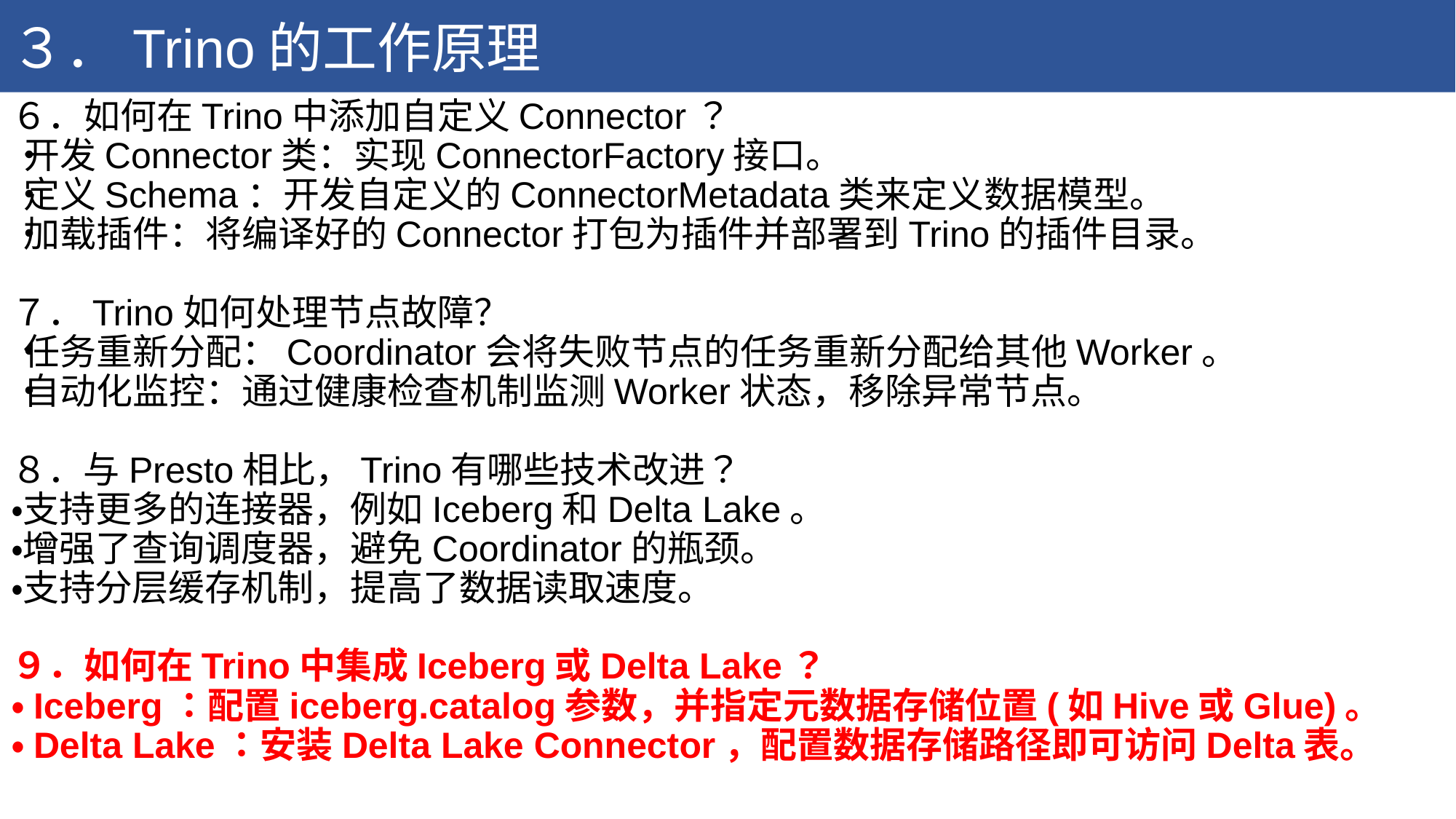

３．Trino的工作原理
# ６．如何在Trino中添加自定义Connector？ ・开发Connector类：实现ConnectorFactory接口。 ・定义Schema：开发自定义的ConnectorMetadata类来定义数据模型。 ・加载插件：将编译好的Connector打包为插件并部署到Trino的插件目录。 ７．Trino如何处理节点故障？ ・任务重新分配：Coordinator会将失败节点的任务重新分配给其他Worker。 ・自动化监控：通过健康检查机制监测Worker状态，移除异常节点。 ８．与Presto相比，Trino有哪些技术改进？ ・支持更多的连接器，例如Iceberg和Delta Lake。 ・增强了查询调度器，避免Coordinator的瓶颈。 ・支持分层缓存机制，提高了数据读取速度。 ９．如何在Trino中集成Iceberg或Delta Lake？ ・Iceberg：配置iceberg.catalog参数，并指定元数据存储位置(如Hive或Glue)。 ・Delta Lake：安装Delta Lake Connector，配置数据存储路径即可访问Delta表。